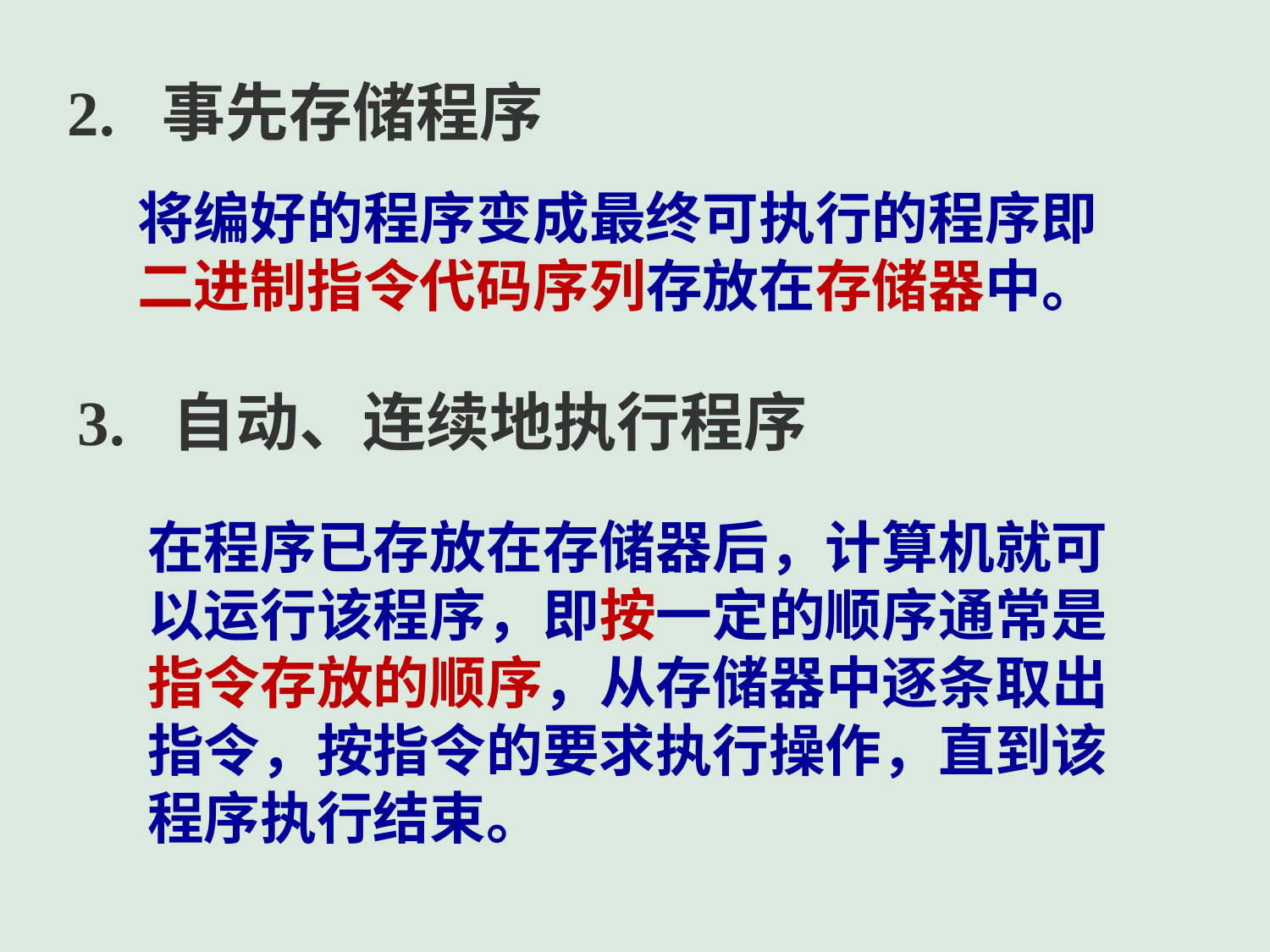

2.  事先存储程序
将编好的程序变成最终可执行的程序即二进制指令代码序列存放在存储器中。
3.  自动、连续地执行程序
在程序已存放在存储器后，计算机就可以运行该程序，即按一定的顺序通常是指令存放的顺序，从存储器中逐条取出指令，按指令的要求执行操作，直到该程序执行结束。
6